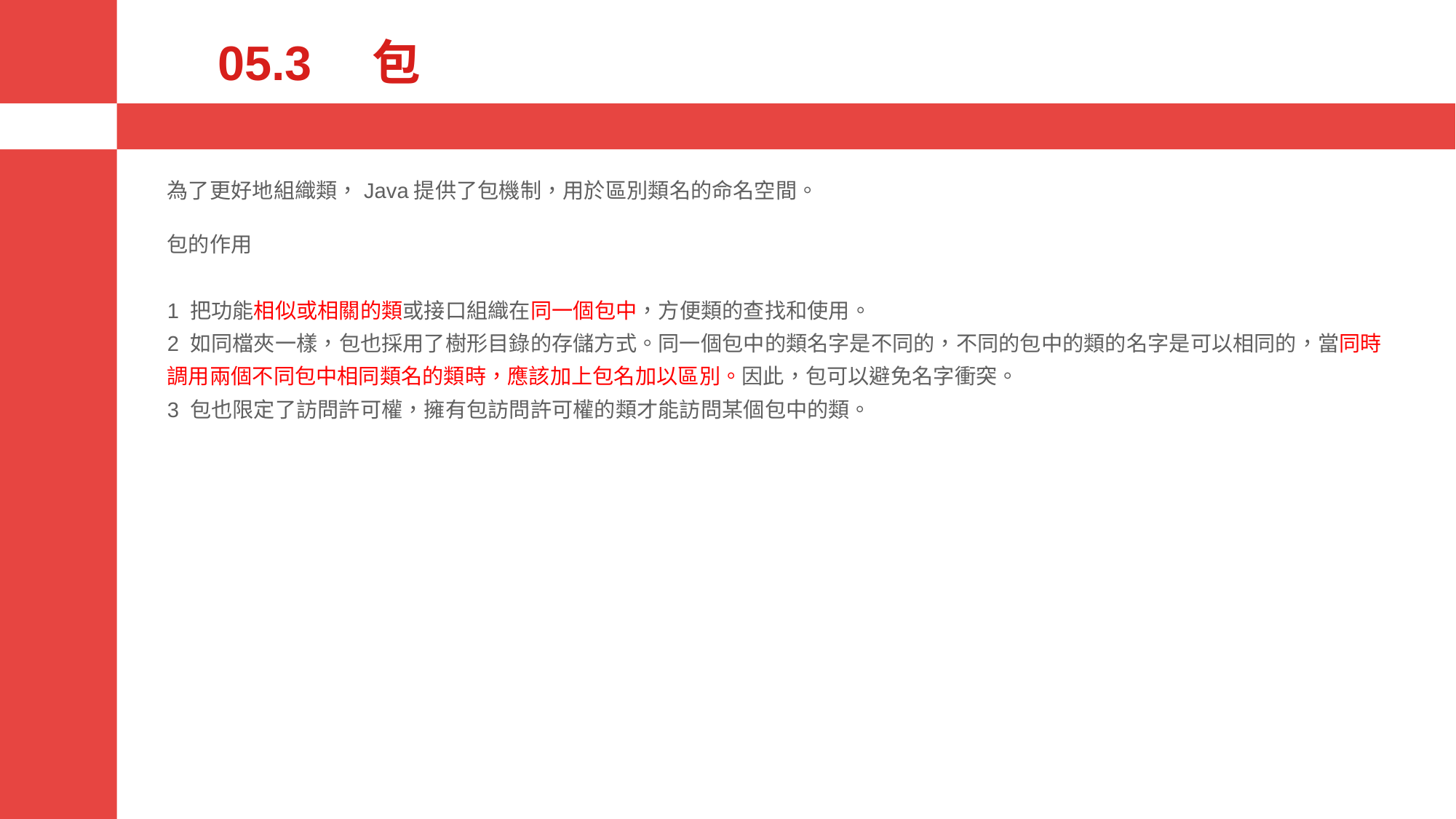

# 05.3　包
為了更好地組織類，Java提供了包機制，用於區別類名的命名空間。
包的作用

1 把功能相似或相關的類或接口組織在同一個包中，方便類的查找和使用。
2 如同檔夾一樣，包也採用了樹形目錄的存儲方式。同一個包中的類名字是不同的，不同的包中的類的名字是可以相同的，當同時調用兩個不同包中相同類名的類時，應該加上包名加以區別。因此，包可以避免名字衝突。
3 包也限定了訪問許可權，擁有包訪問許可權的類才能訪問某個包中的類。